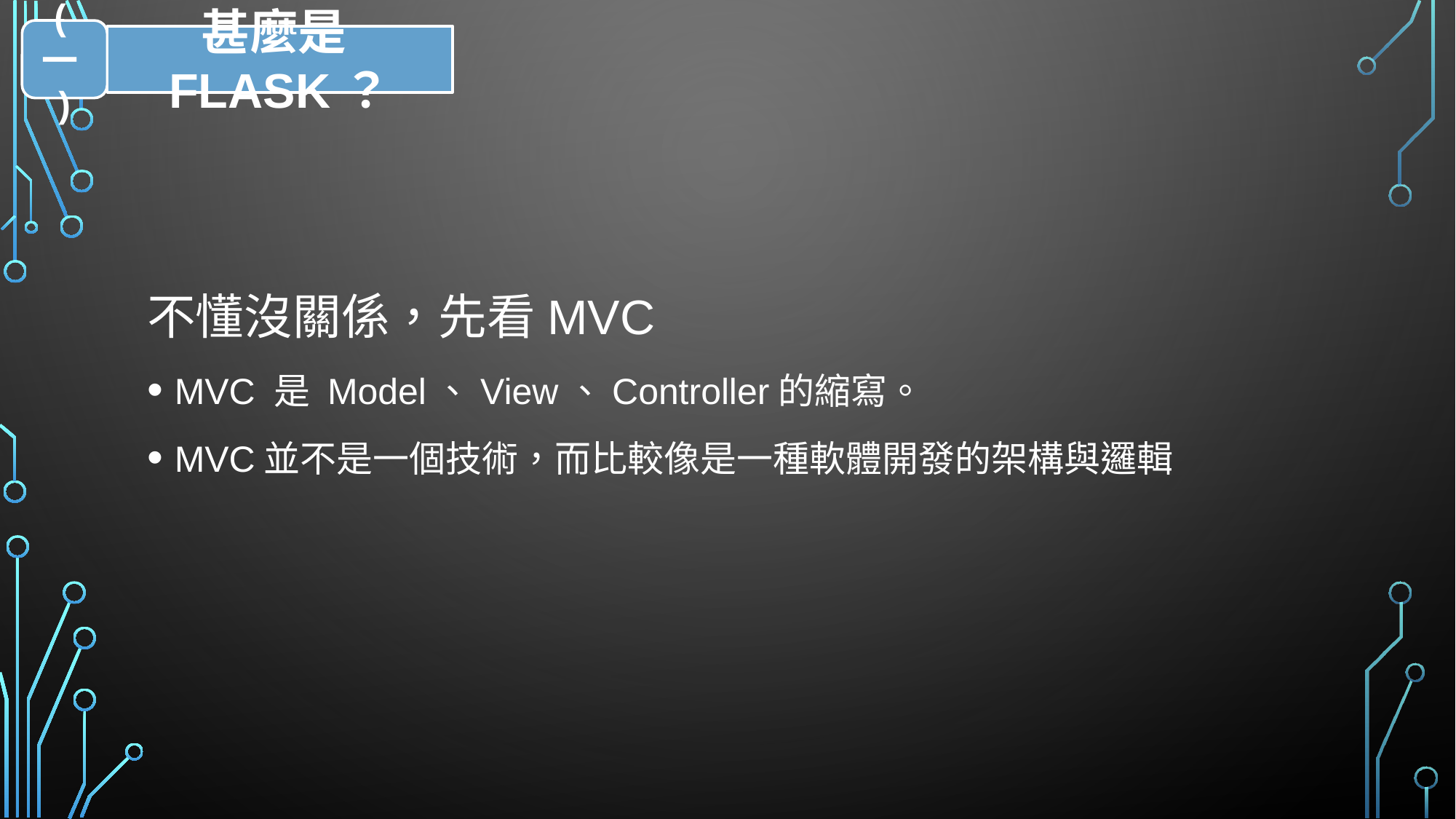

(一)
甚麼是FLASK？
不懂沒關係，先看MVC
MVC 是 Model、View、Controller的縮寫。
MVC並不是一個技術，而比較像是一種軟體開發的架構與邏輯